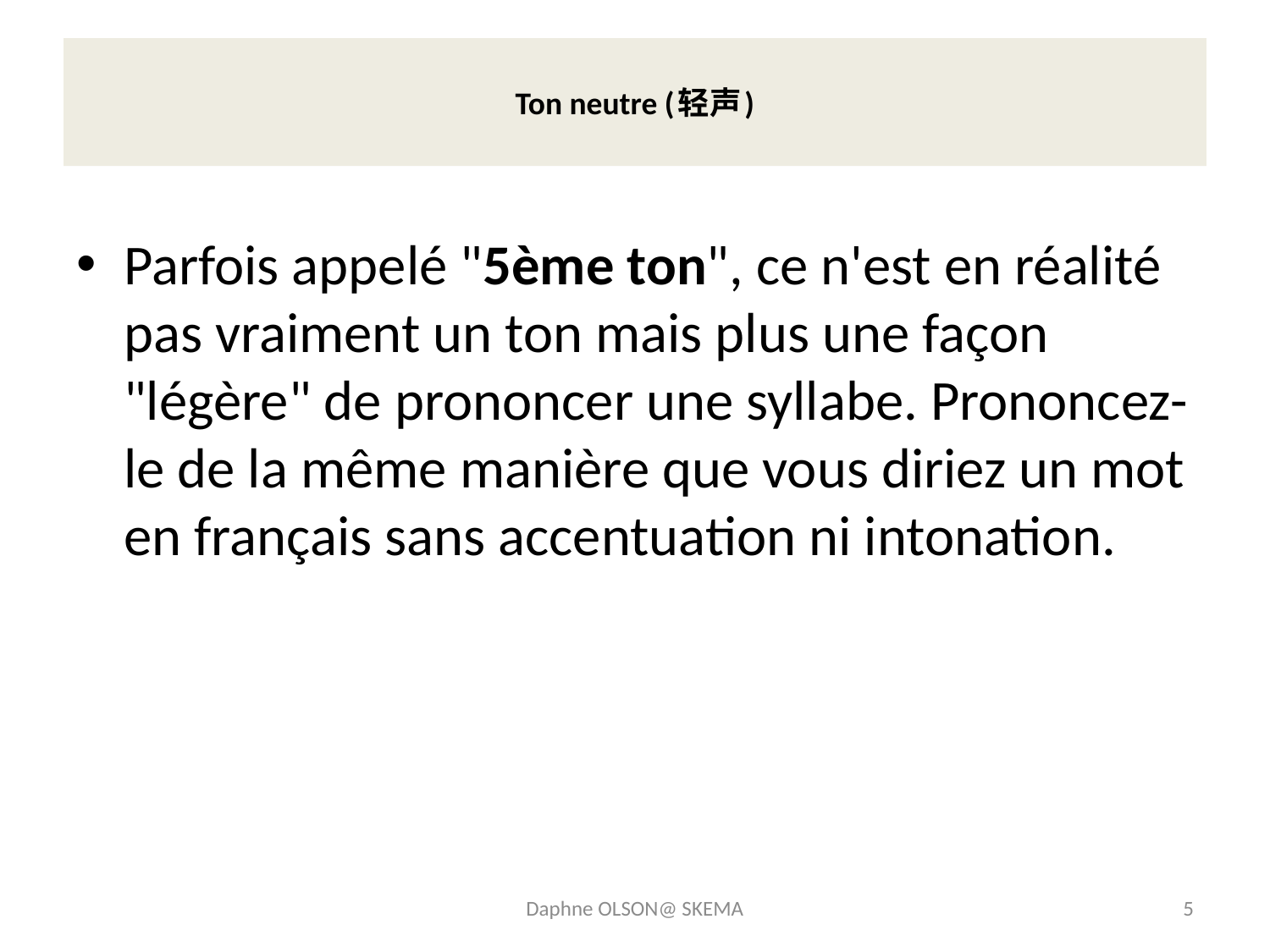

# Ton neutre (轻声)
Parfois appelé "5ème ton", ce n'est en réalité pas vraiment un ton mais plus une façon "légère" de prononcer une syllabe. Prononcez-le de la même manière que vous diriez un mot en français sans accentuation ni intonation.

Daphne OLSON@ SKEMA
5